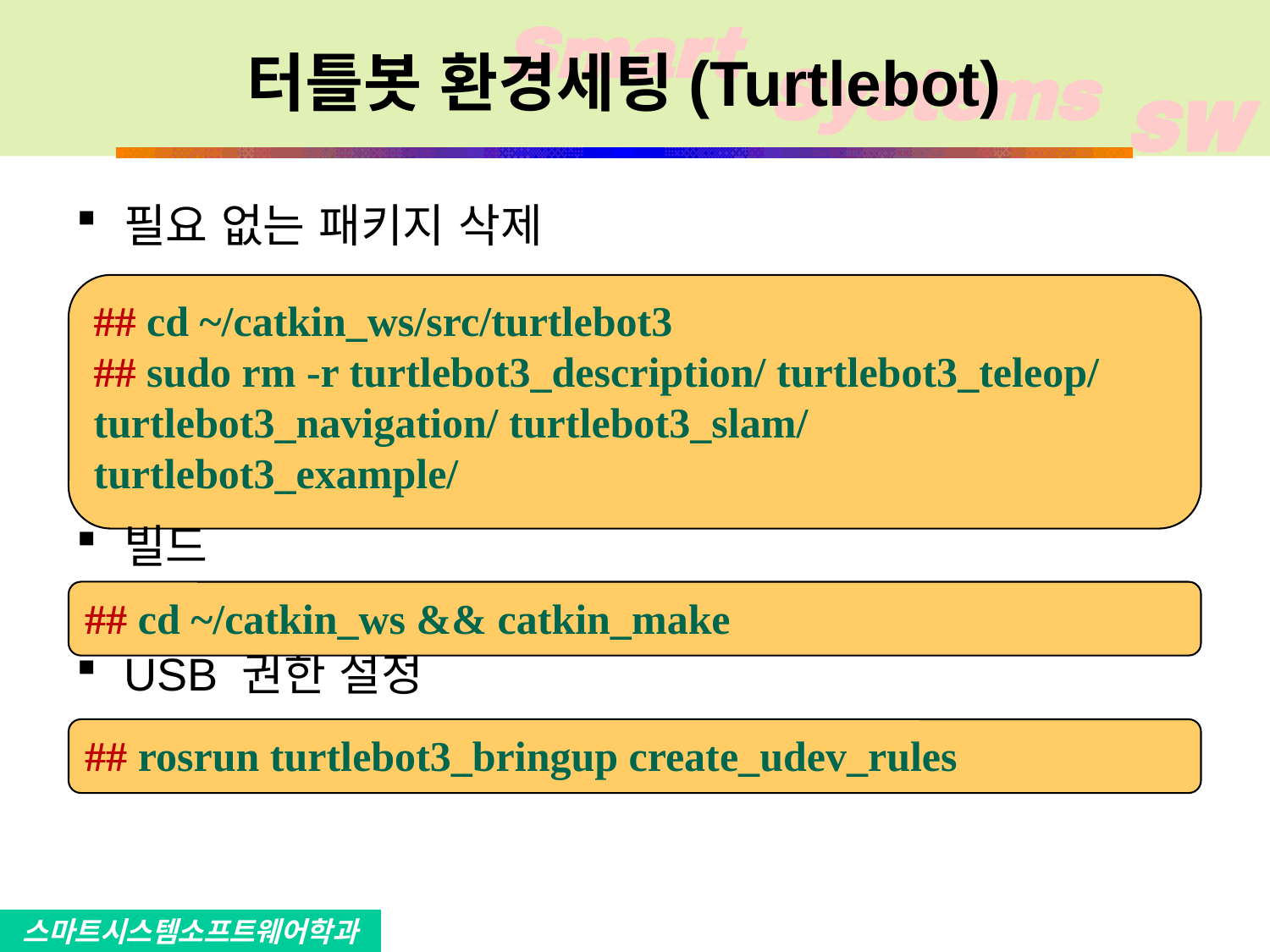

# 터틀봇 환경세팅(Turtlebot)
필요 없는 패키지 삭제

빌드

USB 권한 설정

## cd ~/catkin_ws/src/turtlebot3
## sudo rm -r turtlebot3_description/ turtlebot3_teleop/ turtlebot3_navigation/ turtlebot3_slam/ turtlebot3_example/
## cd ~/catkin_ws && catkin_make
## rosrun turtlebot3_bringup create_udev_rules